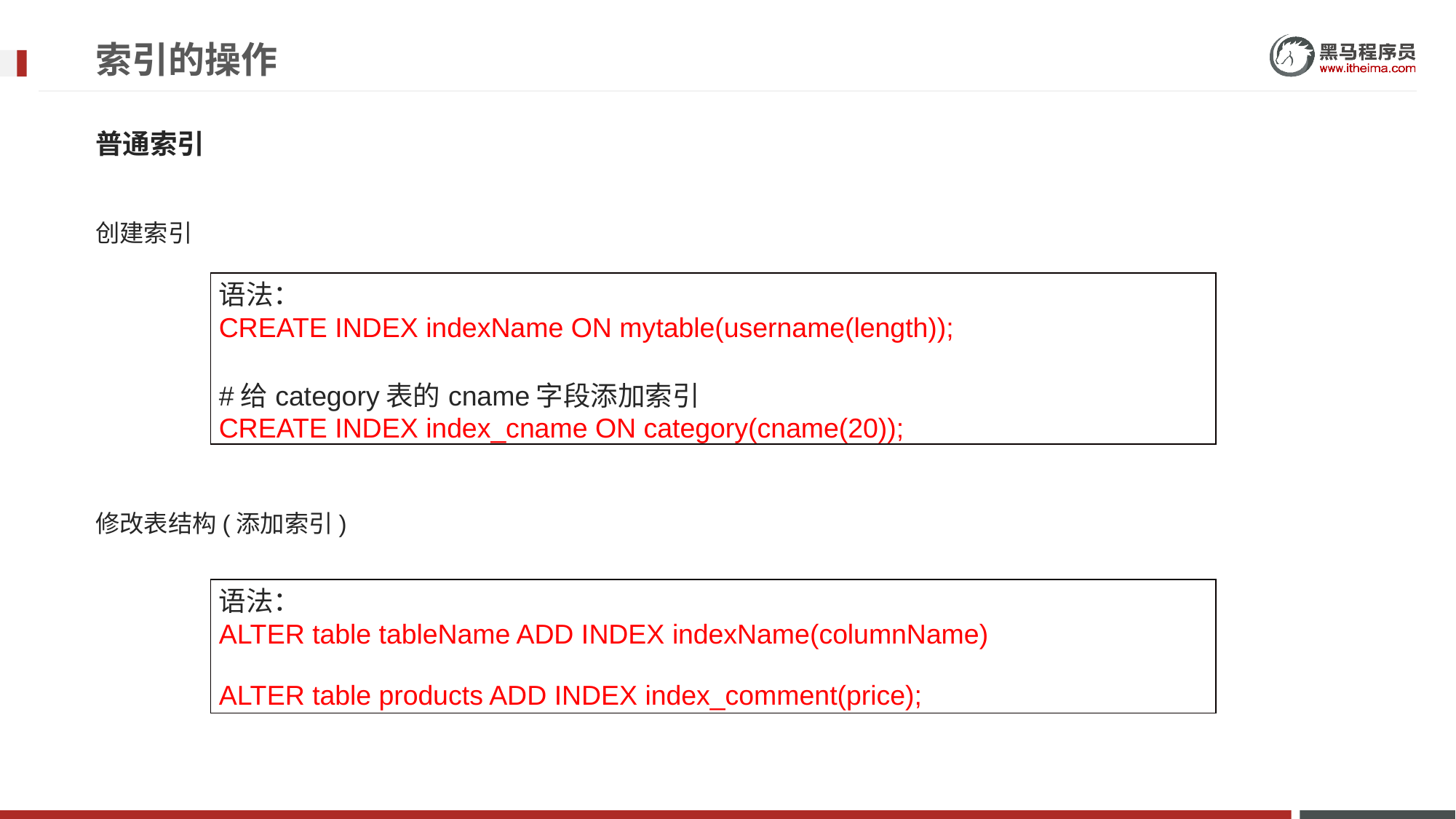

# 索引的操作
普通索引
创建索引

修改表结构(添加索引)
| 语法： CREATE INDEX indexName ON mytable(username(length)); #给category表的cname字段添加索引 CREATE INDEX index\_cname ON category(cname(20)); |
| --- |
| 语法： ALTER table tableName ADD INDEX indexName(columnName) ALTER table products ADD INDEX index\_comment(price); |
| --- |